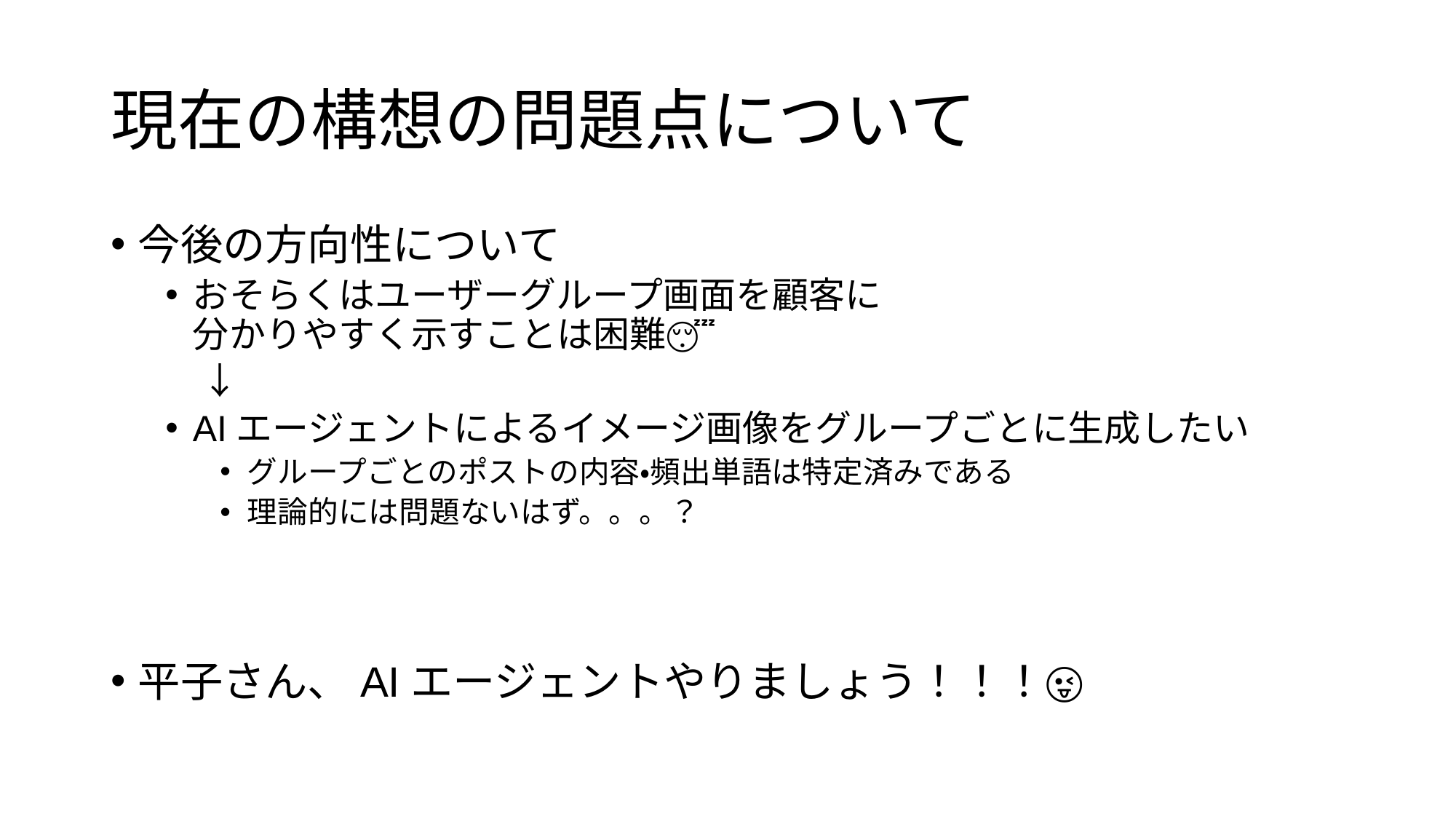

# 現在の構想の問題点について
今後の方向性について
おそらくはユーザーグループ画面を顧客に
分かりやすく示すことは困難😴
　↓
AIエージェントによるイメージ画像をグループごとに生成したい
グループごとのポストの内容・頻出単語は特定済みである
理論的には問題ないはず。。。？

平子さん、AIエージェントやりましょう！！！😜